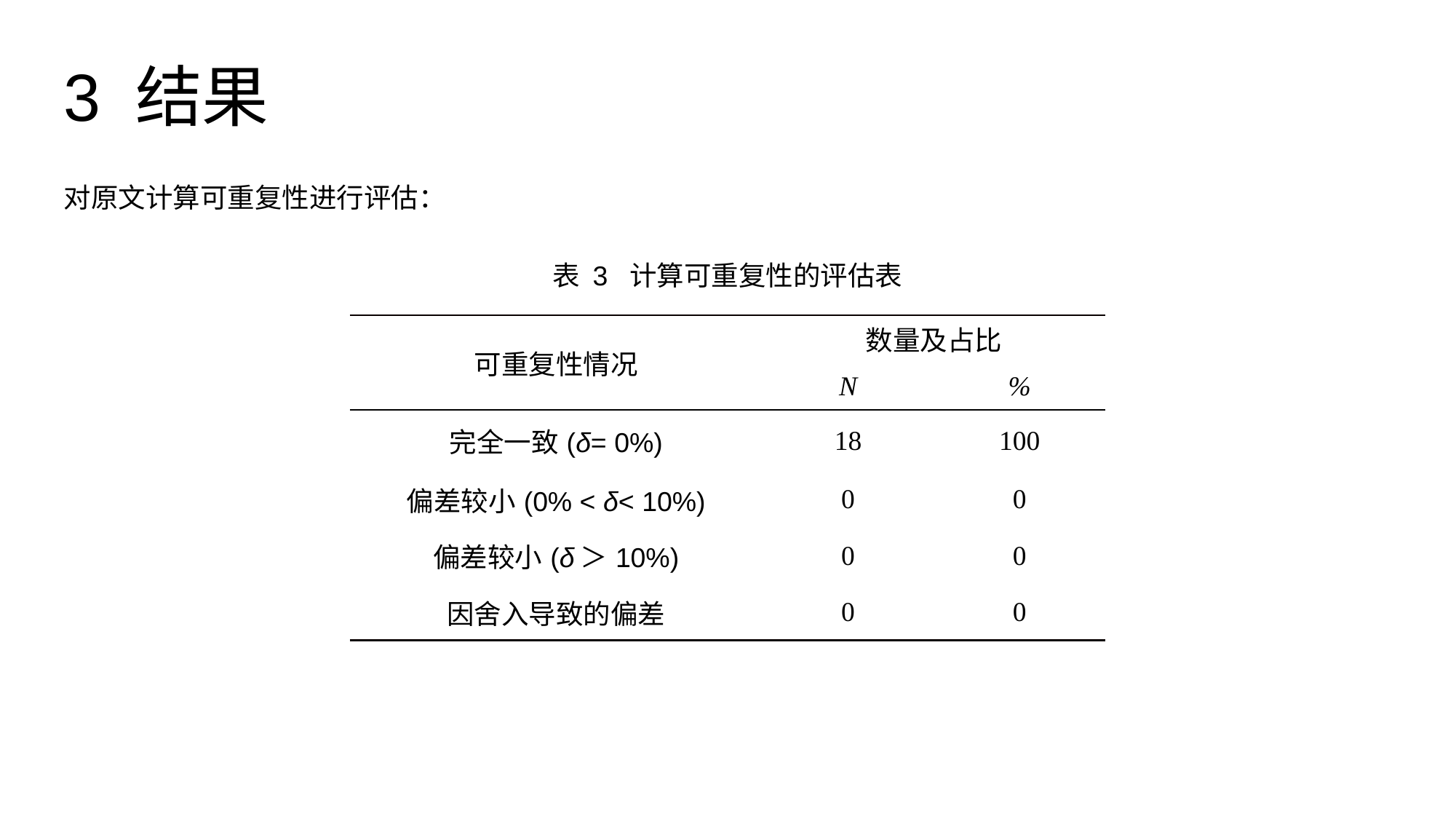

3 结果
对原文计算可重复性进行评估：
表 3  计算可重复性的评估表
| 可重复性情况 | 数量及占比 |  |
| --- | --- | --- |
|  | N | % |
| 完全一致(δ= 0%) | 18 | 100 |
| 偏差较小(0% < δ< 10%) | 0 | 0 |
| 偏差较小(δ＞10%) | 0 | 0 |
| 因舍入导致的偏差 | 0 | 0 |